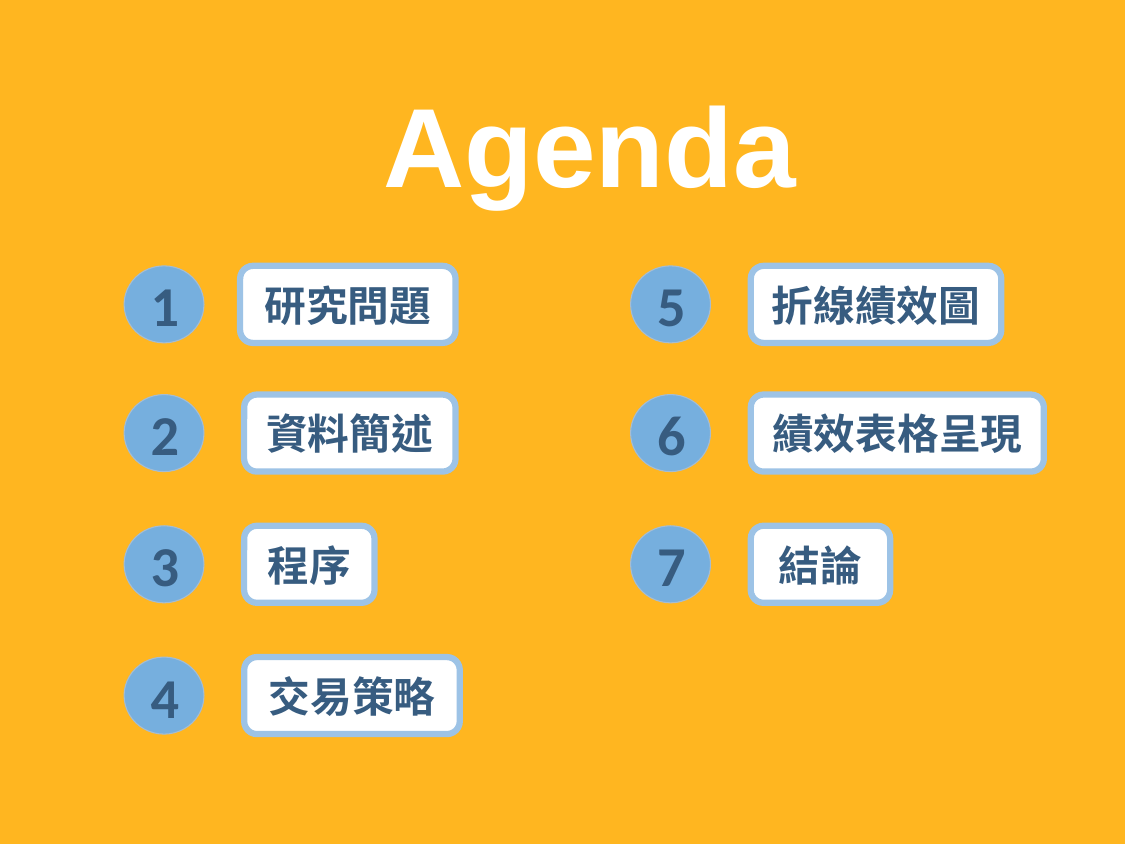

Agenda
5
折線績效圖
1
研究問題
6
績效表格呈現
2
資料簡述
3
程序
結論
7
4
交易策略